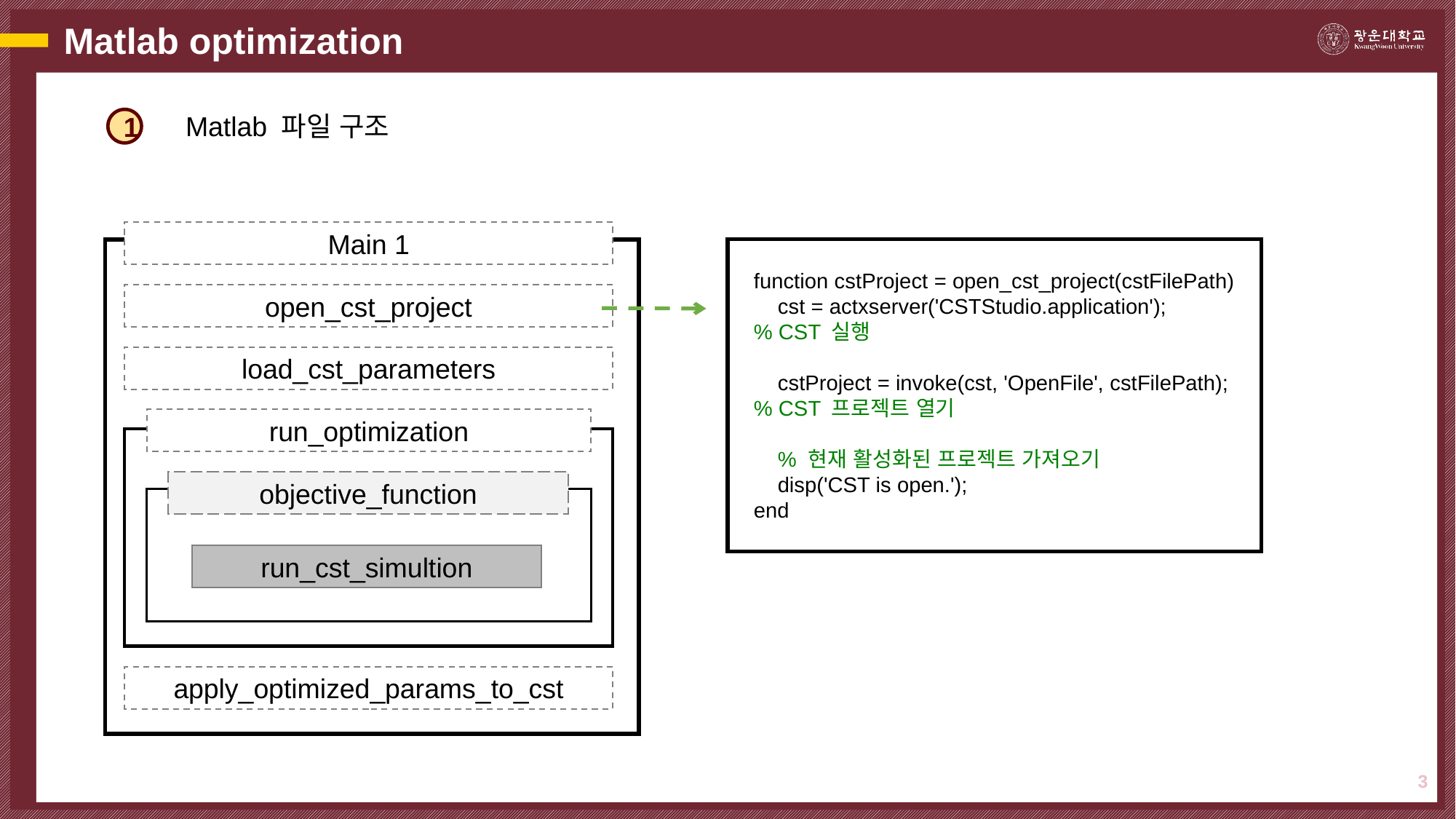

# Matlab optimization
Matlab 파일 구조
1
Main 1

open_cst_project
load_cst_parameters
run_optimization

objective_function

run_cst_simultion
apply_optimized_params_to_cst

function cstProject = open_cst_project(cstFilePath)
    cst = actxserver('CSTStudio.application');
% CST 실행

    cstProject = invoke(cst, 'OpenFile', cstFilePath);
% CST 프로젝트 열기

    % 현재 활성화된 프로젝트 가져오기
    disp('CST is open.');
end

3